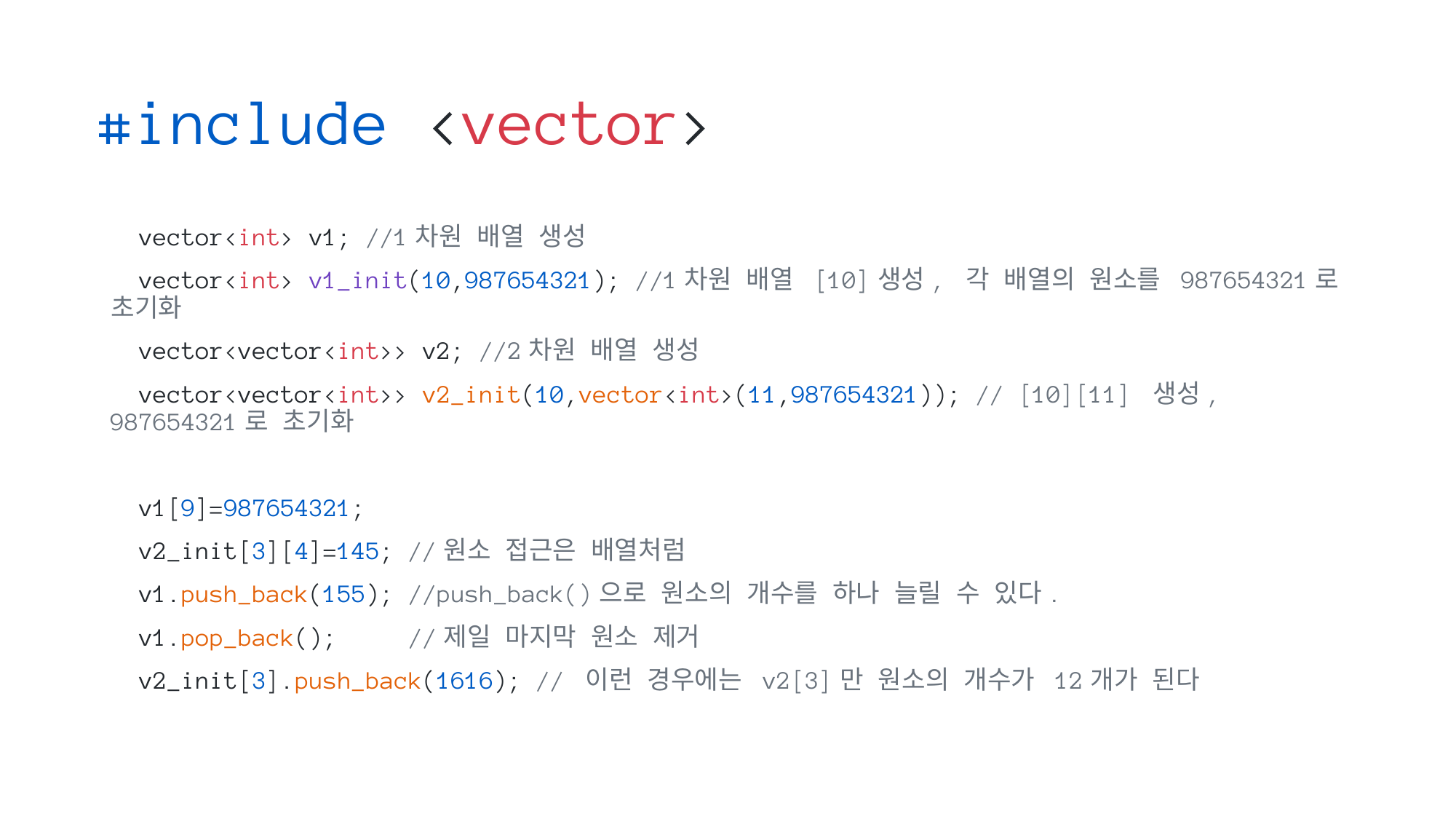

# #include <vector>
  vector<int> v1; //1차원 배열 생성
  vector<int> v1_init(10,987654321); //1차원 배열 [10]생성, 각 배열의 원소를 987654321로 초기화
  vector<vector<int>> v2; //2차원 배열 생성
  vector<vector<int>> v2_init(10,vector<int>(11,987654321)); // [10][11] 생성, 987654321로 초기화

  v1[9]=987654321;
  v2_init[3][4]=145; //원소 접근은 배열처럼
  v1.push_back(155); //push_back()으로 원소의 개수를 하나 늘릴 수 있다.
  v1.pop_back();     //제일 마지막 원소 제거
  v2_init[3].push_back(1616); // 이런 경우에는 v2[3]만 원소의 개수가 12개가 된다